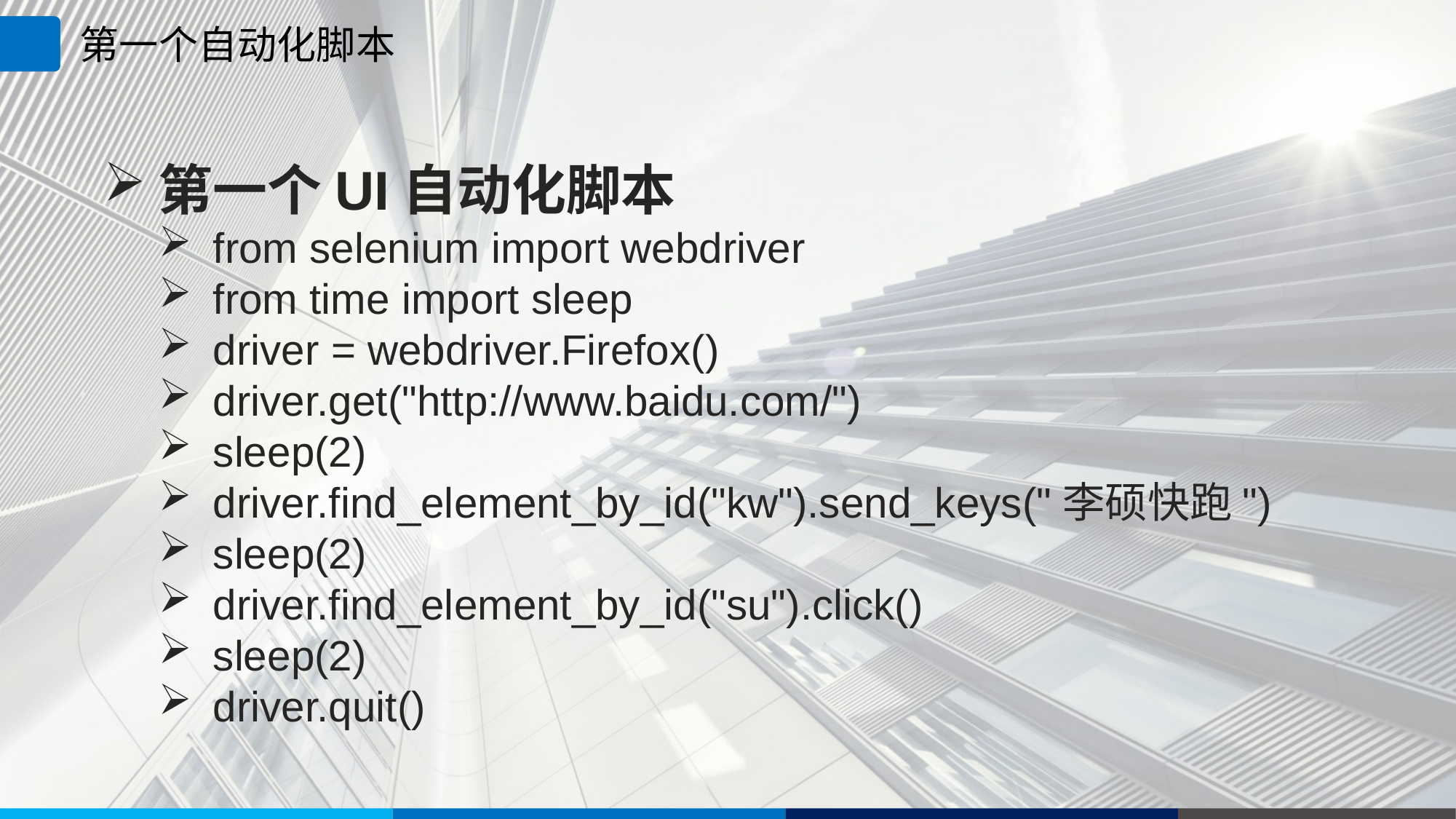

第一个自动化脚本

第一个UI自动化脚本
from selenium import webdriver
from time import sleep
driver = webdriver.Firefox()
driver.get("http://www.baidu.com/")
sleep(2)
driver.find_element_by_id("kw").send_keys("李硕快跑")
sleep(2)
driver.find_element_by_id("su").click()
sleep(2)
driver.quit()